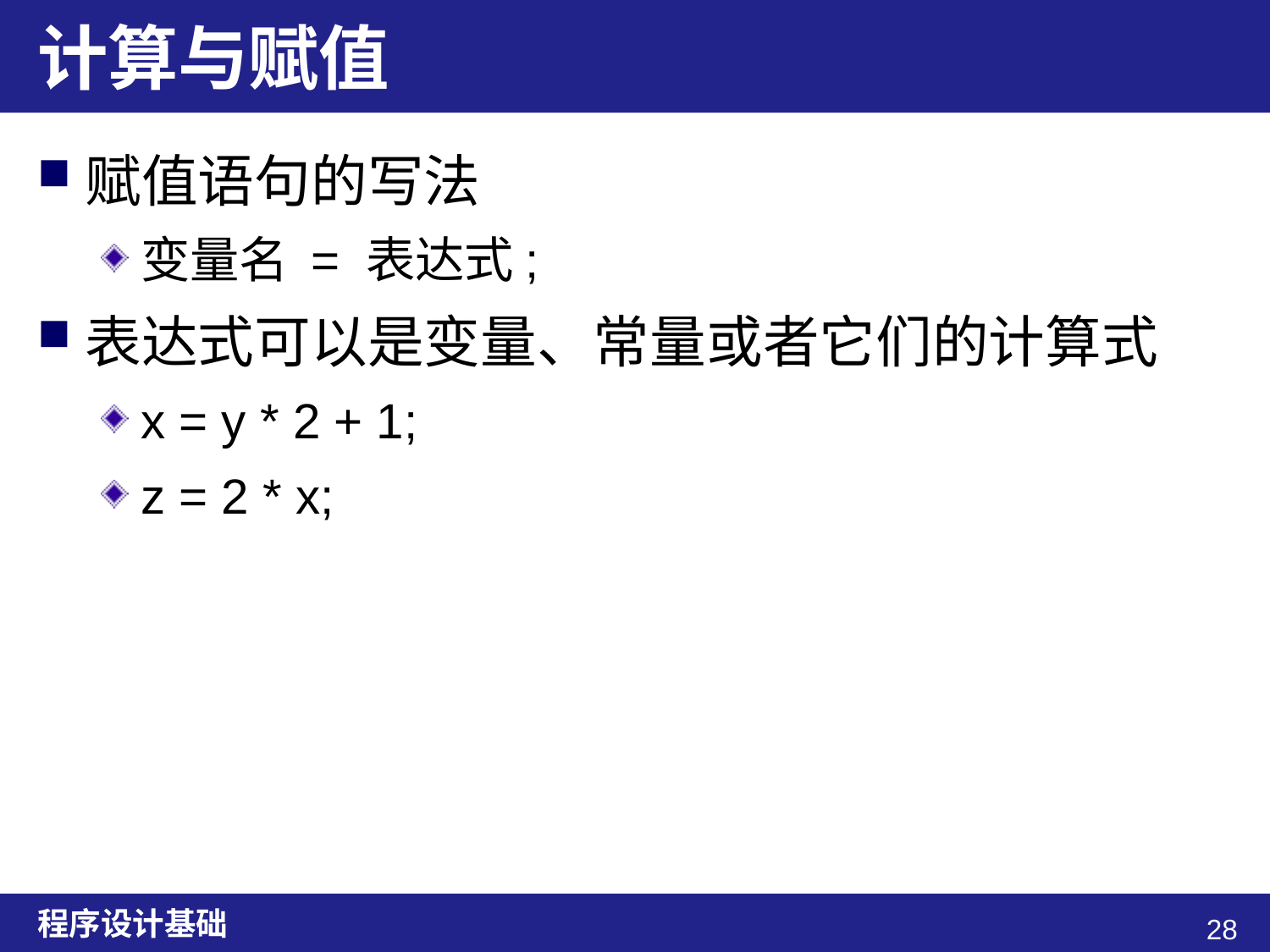

# 计算与赋值
赋值语句的写法
变量名 = 表达式;
表达式可以是变量、常量或者它们的计算式
x = y * 2 + 1;
z = 2 * x;